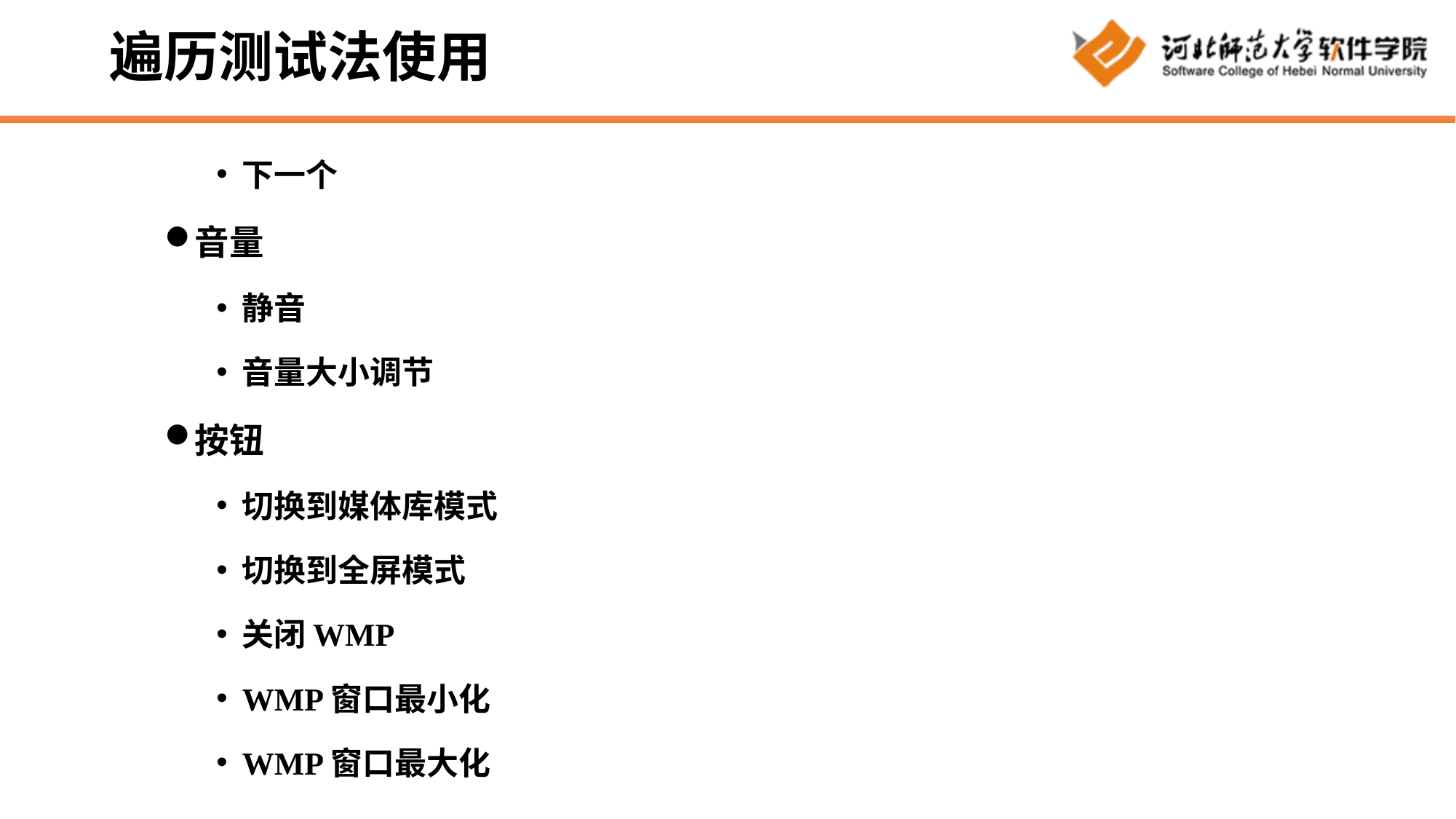

# 遍历测试法使用
下一个
音量
静音
音量大小调节
按钮
切换到媒体库模式
切换到全屏模式
关闭WMP
WMP窗口最小化
WMP窗口最大化